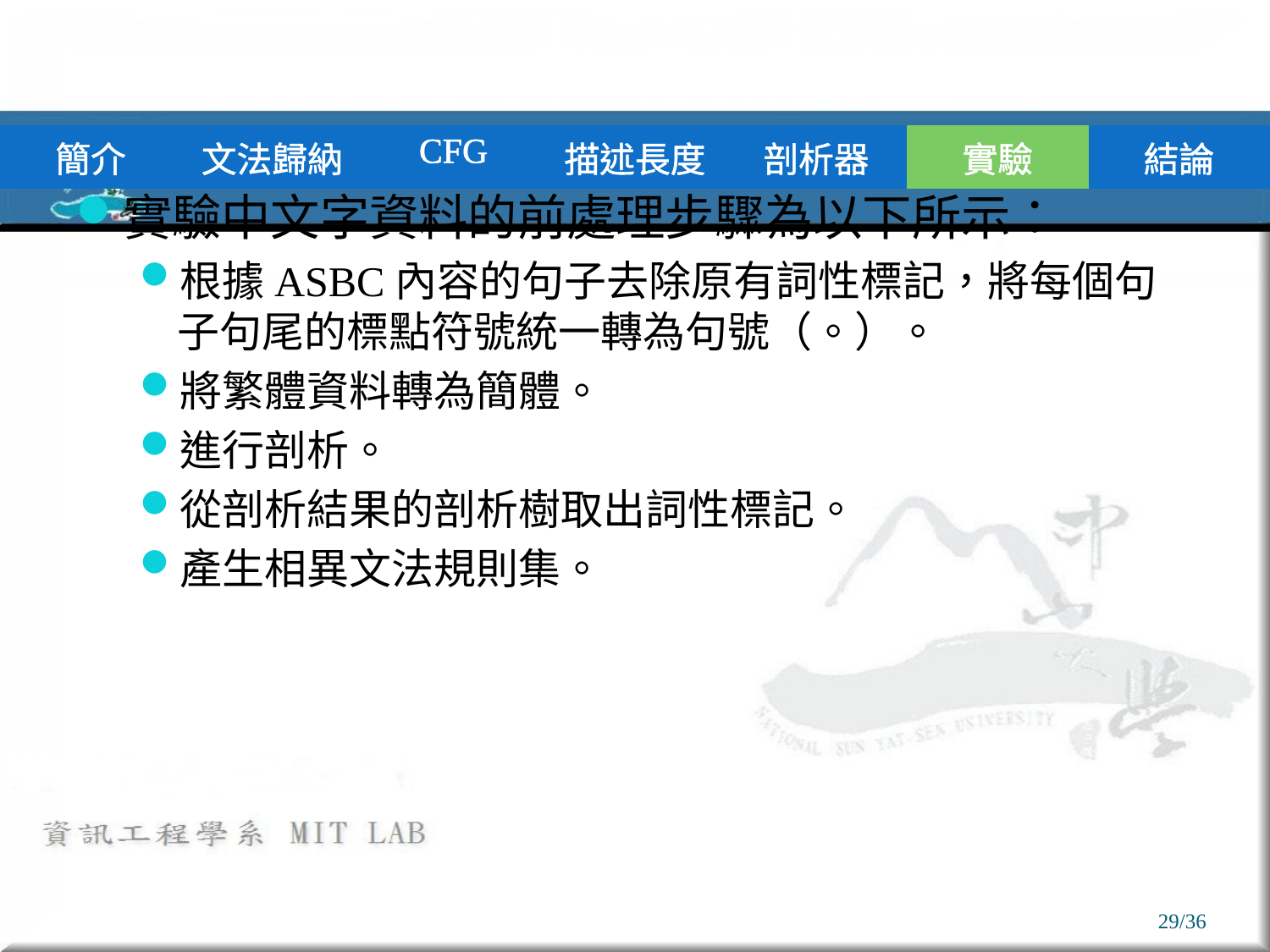

# 資料前處理
| 簡介 | 文法歸納 | CFG | 描述長度 | 剖析器 | 實驗 | 結論 |
| --- | --- | --- | --- | --- | --- | --- |
實驗中文字資料的前處理步驟為以下所示：
根據ASBC內容的句子去除原有詞性標記，將每個句子句尾的標點符號統一轉為句號（。）。
將繁體資料轉為簡體。
進行剖析。
從剖析結果的剖析樹取出詞性標記。
產生相異文法規則集。
29/36